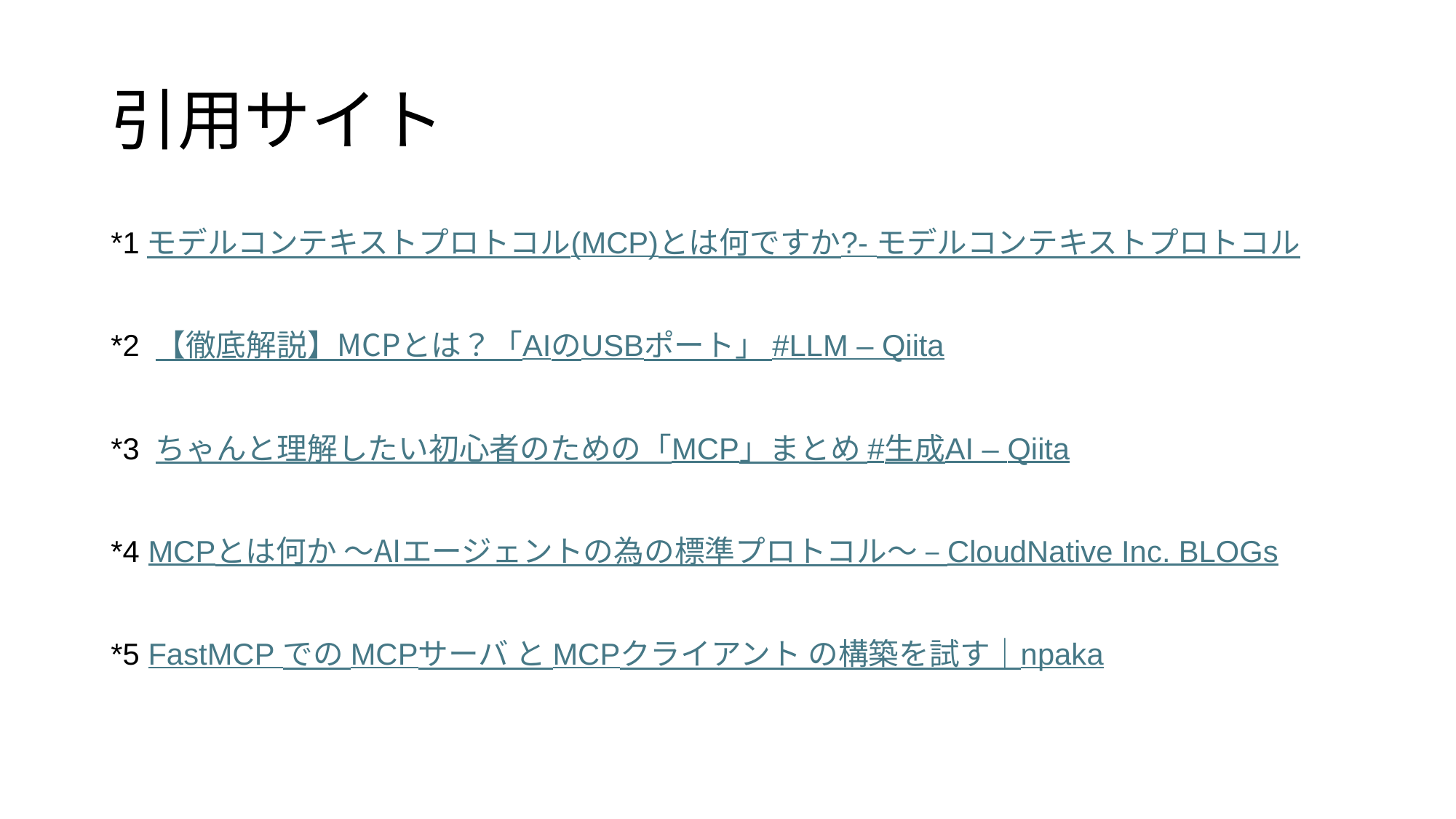

# 引用サイト
*1モデルコンテキストプロトコル(MCP)とは何ですか?- モデルコンテキストプロトコル

*2 【徹底解説】MCPとは？「AIのUSBポート」 #LLM – Qiita

*3 ちゃんと理解したい初心者のための「MCP」まとめ #生成AI – Qiita

*4 MCPとは何か 〜AIエージェントの為の標準プロトコル〜 – CloudNative Inc. BLOGs

*5 FastMCP での MCPサーバ と MCPクライアント の構築を試す｜npaka